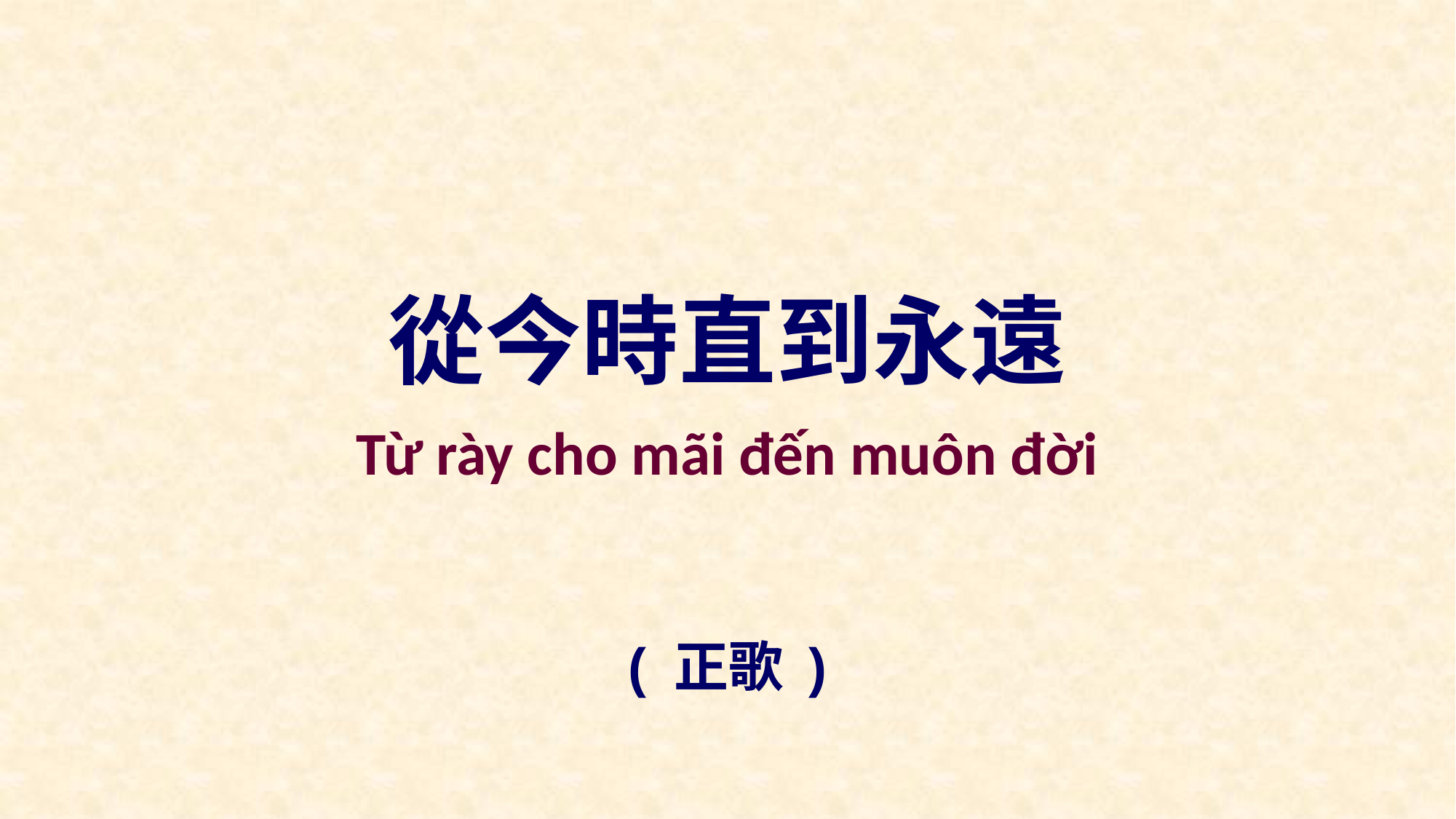

從今時直到永遠
Từ rày cho mãi đến muôn đời
( 正歌 )